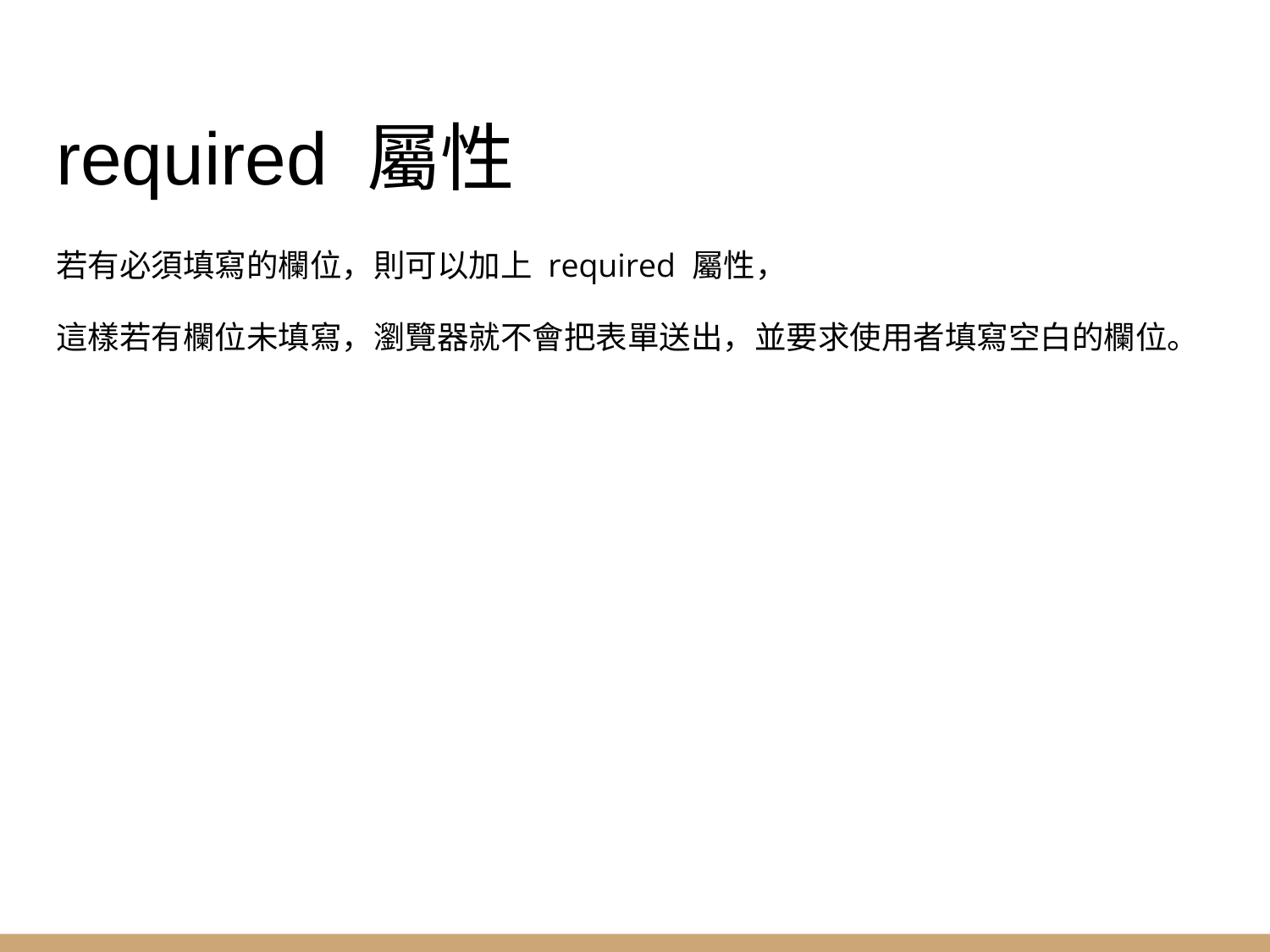

# required 屬性
若有必須填寫的欄位，則可以加上 required 屬性，
這樣若有欄位未填寫，瀏覽器就不會把表單送出，並要求使用者填寫空白的欄位。